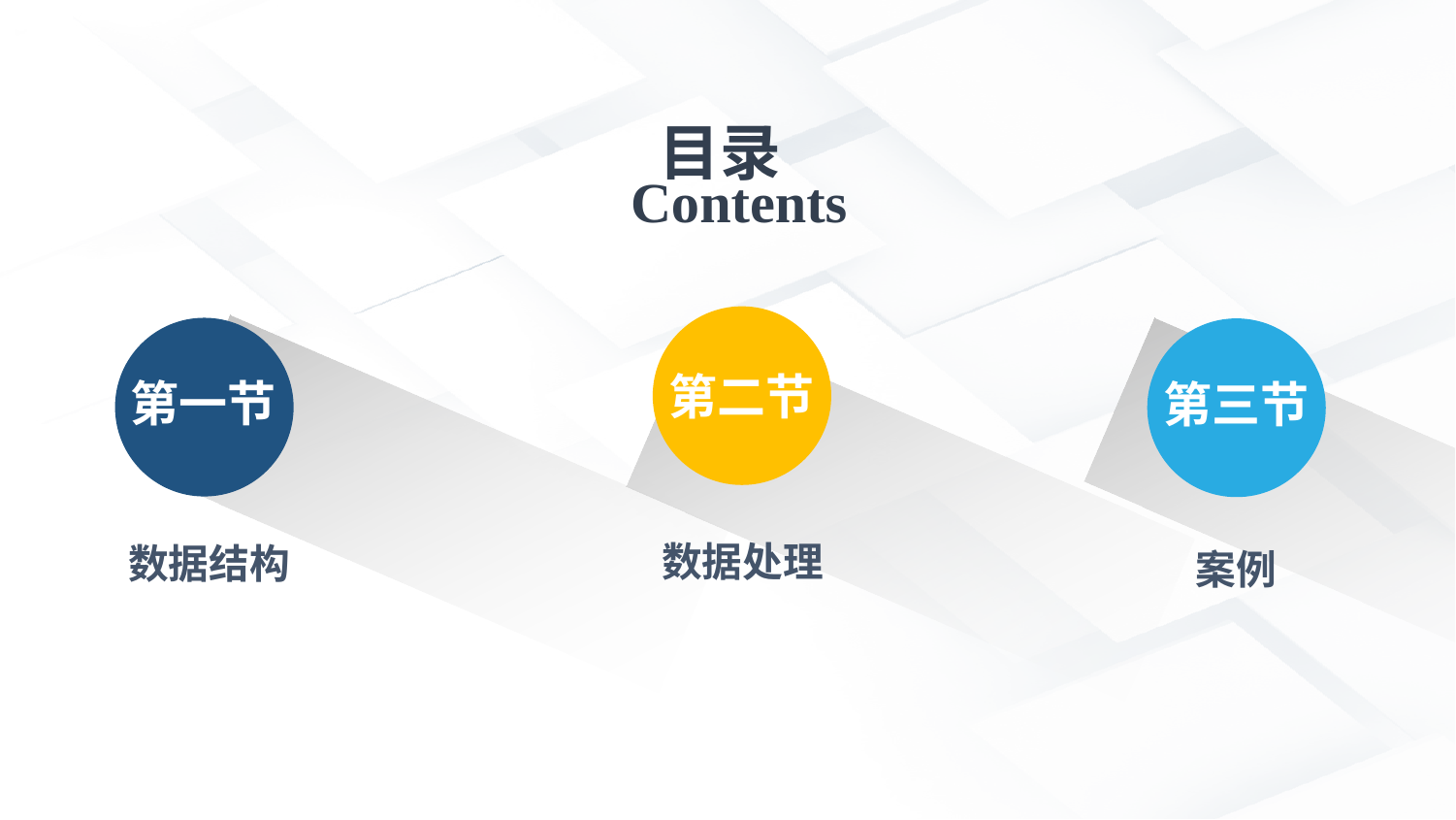

Contents
目录

第二节
数据处理
第一节
数据结构
第三节
案例